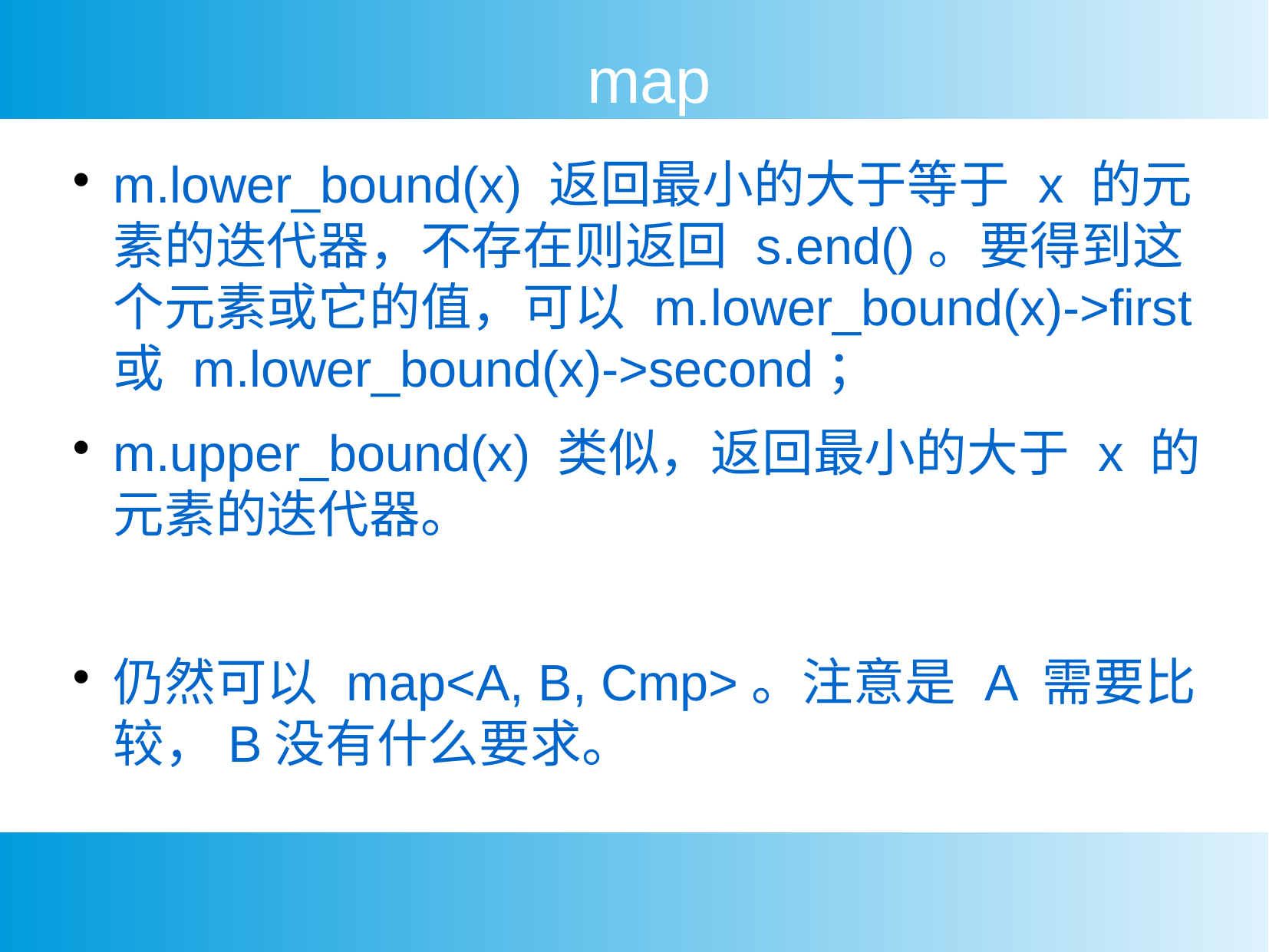

map
m.lower_bound(x) 返回最小的大于等于 x 的元素的迭代器，不存在则返回 s.end()。要得到这个元素或它的值，可以 m.lower_bound(x)->first 或 m.lower_bound(x)->second；
m.upper_bound(x) 类似，返回最小的大于 x 的元素的迭代器。

仍然可以 map<A, B, Cmp>。注意是 A 需要比较，B没有什么要求。